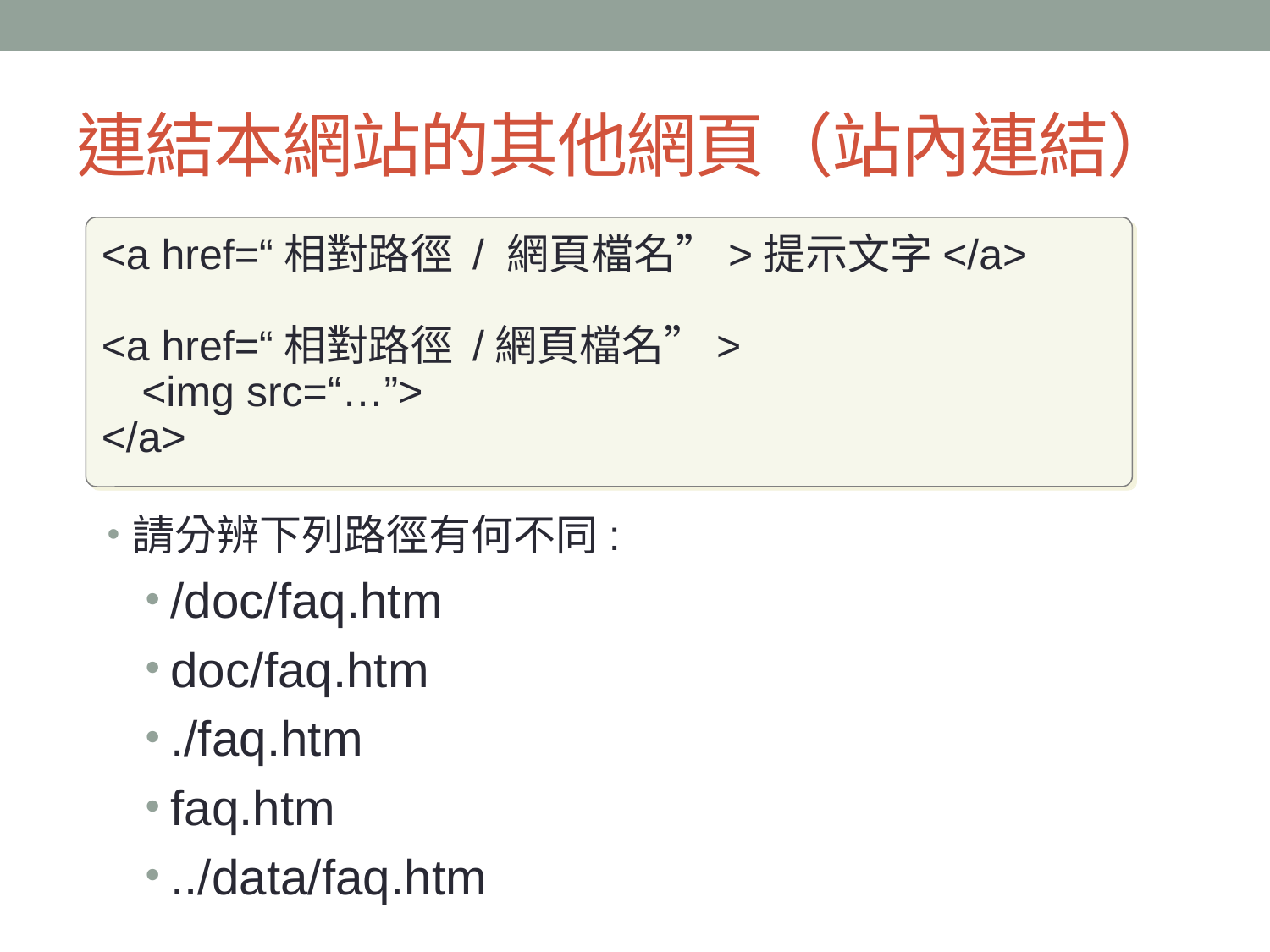

# 連結本網站的其他網頁（站內連結）
<a href=“相對路徑 / 網頁檔名”>提示文字</a>

<a href=“相對路徑 /網頁檔名”>
<img src=“…”>
</a>
請分辨下列路徑有何不同:
/doc/faq.htm
doc/faq.htm
./faq.htm
faq.htm
../data/faq.htm